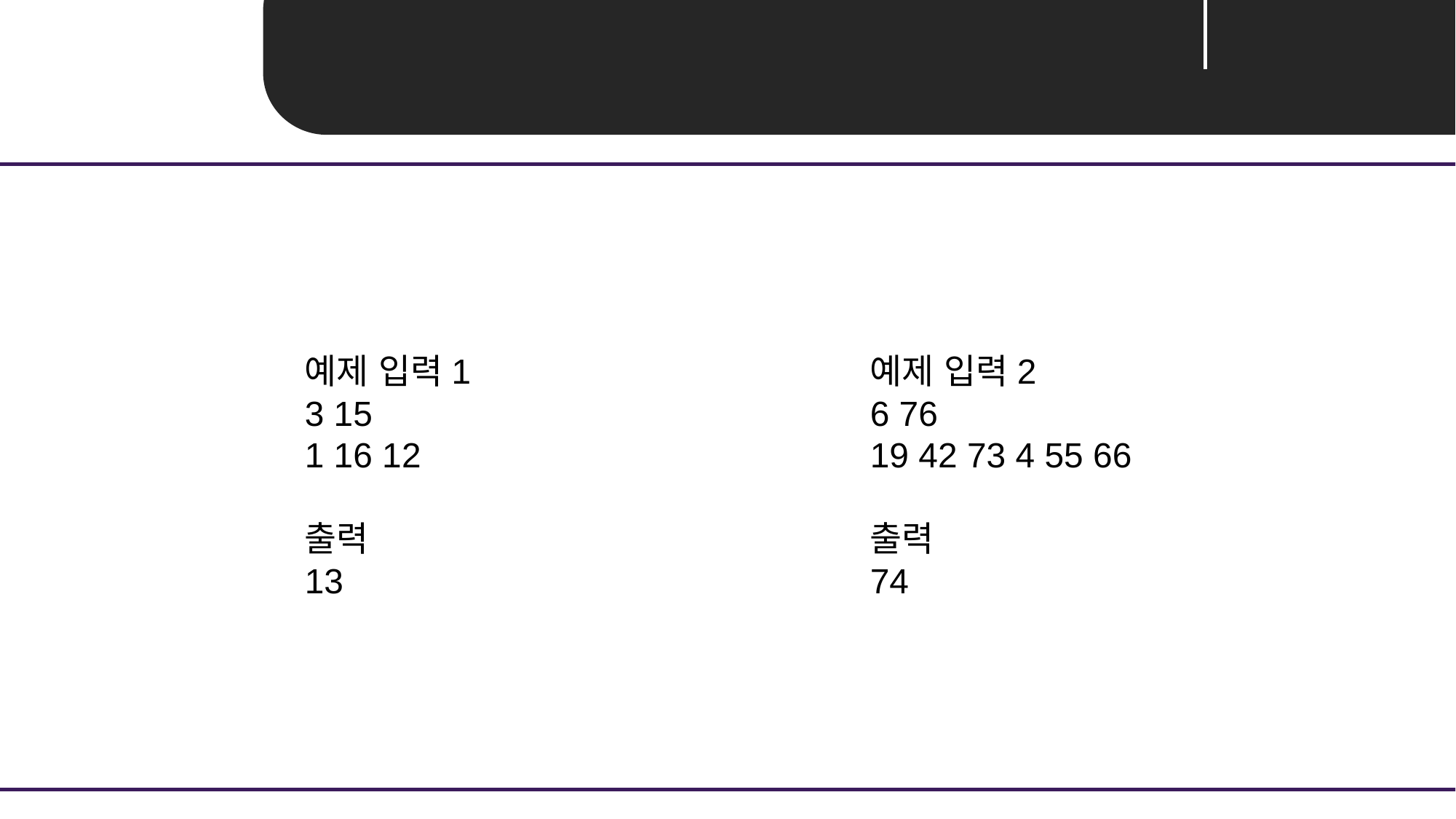

Problem 1ㅣ 여행
예제 입력1
3 15
1 16 12

출력
13
예제 입력2
6 76
19 42 73 4 55 66

출력
74